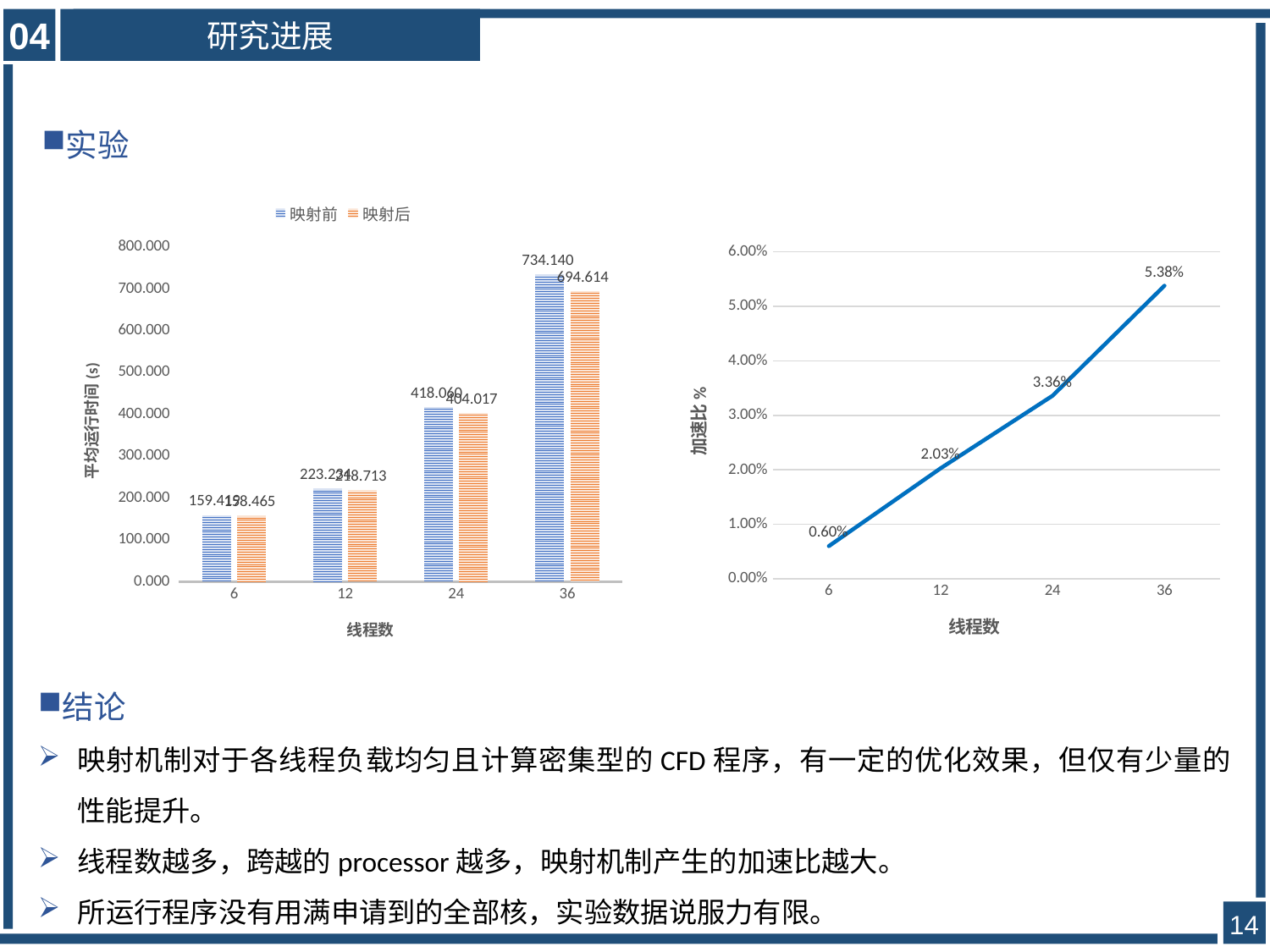

04
研究进展

实验

### Chart

| Category |  |  |
|---|---|---|
| 6 | 159.419 | 158.465 |
| 12 | 223.234 | 218.713 |
| 24 | 418.06 | 404.017 |
| 36 | 734.14 | 694.614 |

### Chart

| Category |  |
|---|---|
| 6 | 0.006 |
| 12 | 0.0203 |
| 24 | 0.0336 |
| 36 | 0.0538 |

结论
映射机制对于各线程负载均匀且计算密集型的CFD程序，有一定的优化效果，但仅有少量的性能提升。
线程数越多，跨越的processor越多，映射机制产生的加速比越大。
所运行程序没有用满申请到的全部核，实验数据说服力有限。

14